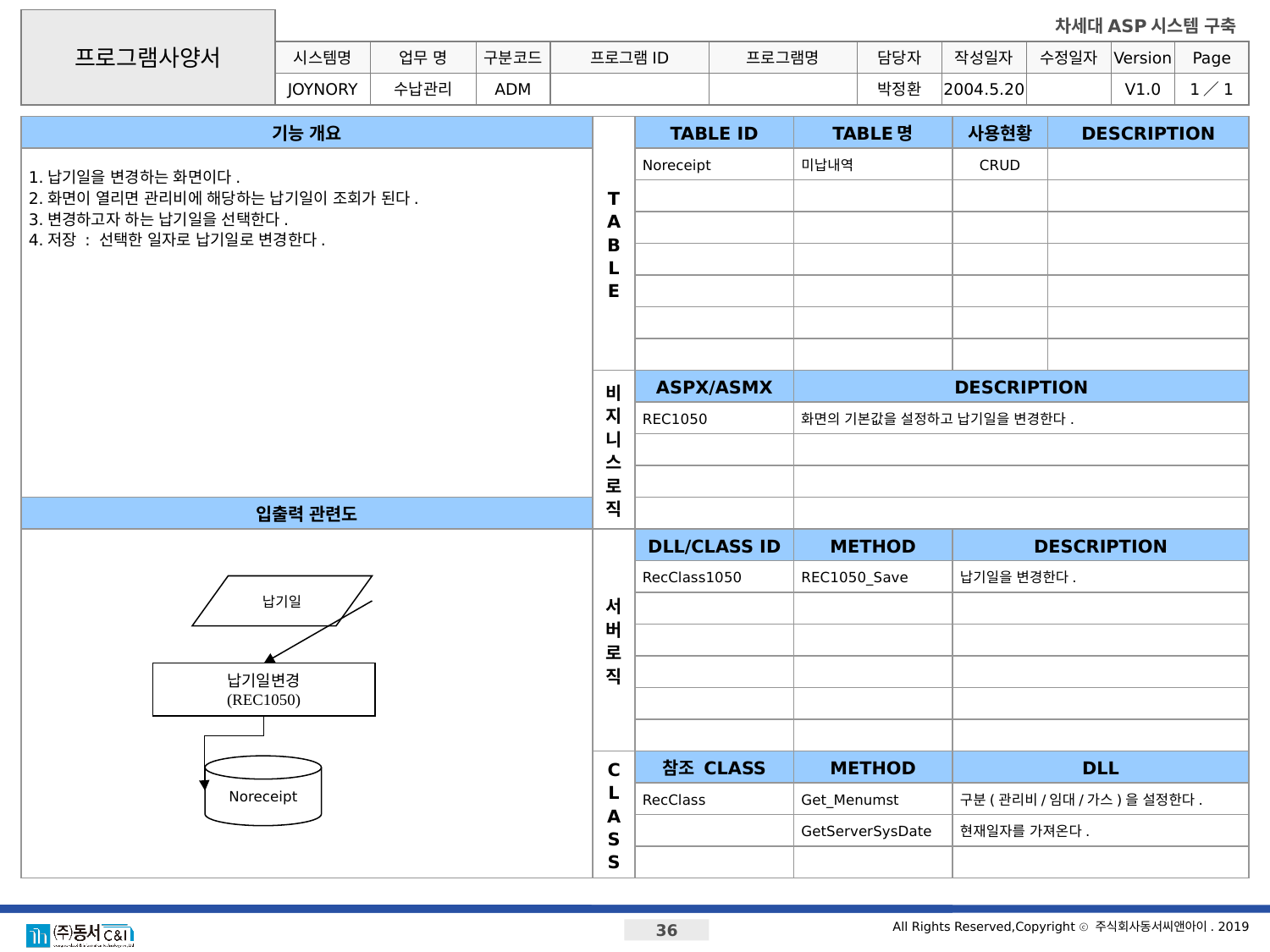

프로그램사양서
기능 개요
T
A
B
L
E
TABLE ID
TABLE명
사용현황
DESCRIPTION
1.납기일을 변경하는 화면이다.
2.화면이 열리면 관리비에 해당하는 납기일이 조회가 된다.
3.변경하고자 하는 납기일을 선택한다.
4.저장 : 선택한 일자로 납기일로 변경한다.

Noreceipt
미납내역
CRUD

비지니스로직
ASPX/ASMX
DESCRIPTION
REC1050
화면의 기본값을 설정하고 납기일을 변경한다.

입출력 관련도

서버로직
DLL/CLASS ID
METHOD
DESCRIPTION
RecClass1050
REC1050_Save
납기일을 변경한다.
납기일

납기일변경
(REC1050)

C
L
A
S
S
참조 CLASS
METHOD
DLL
Noreceipt
RecClass
Get_Menumst
구분(관리비/임대/가스)을 설정한다.

GetServerSysDate
현재일자를 가져온다.